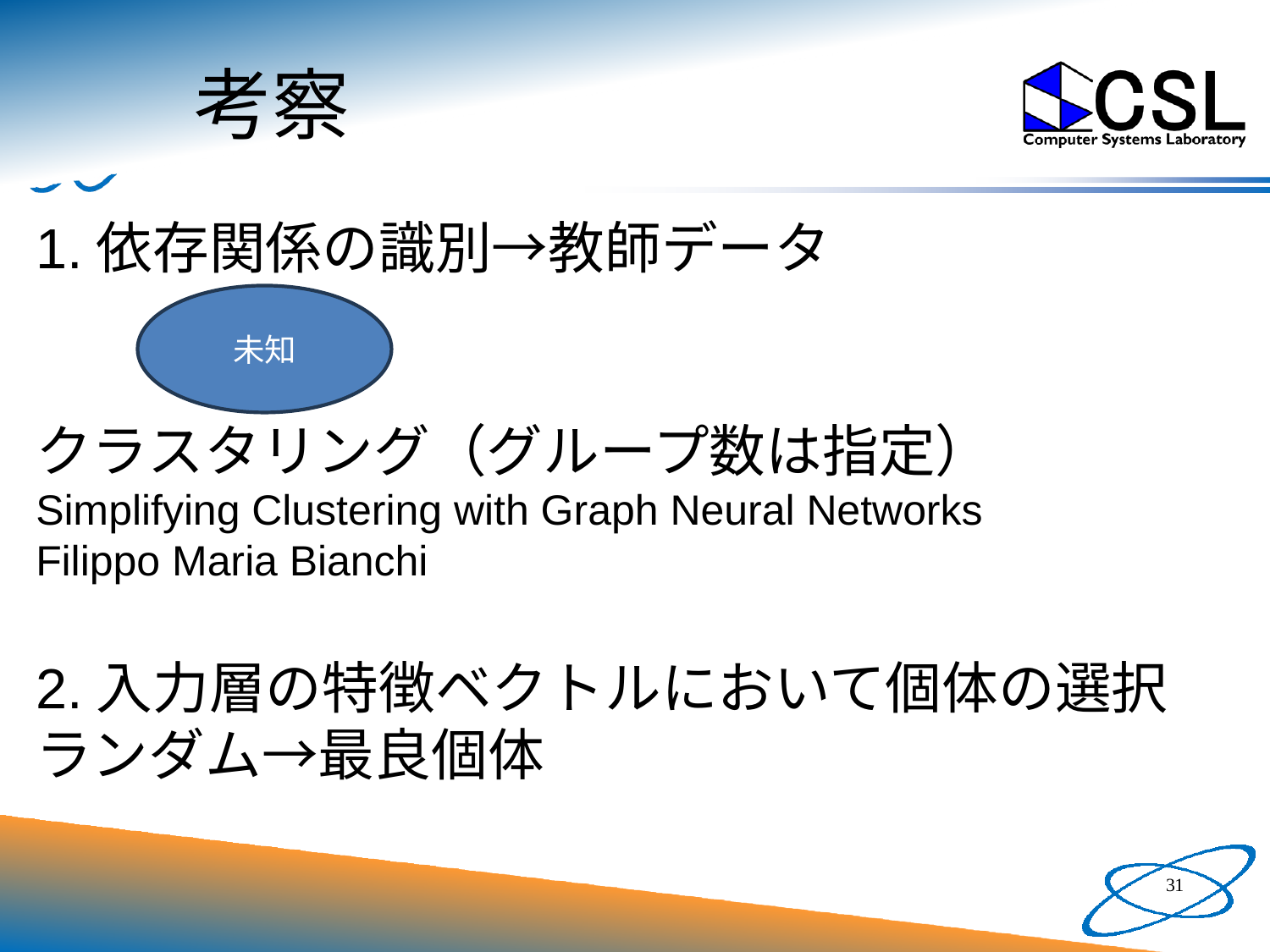

# 考察
1.依存関係の識別→教師データ

クラスタリング（グループ数は指定）
Simplifying Clustering with Graph Neural Networks
Filippo Maria Bianchi

2.入力層の特徴ベクトルにおいて個体の選択
ランダム→最良個体

未知
31